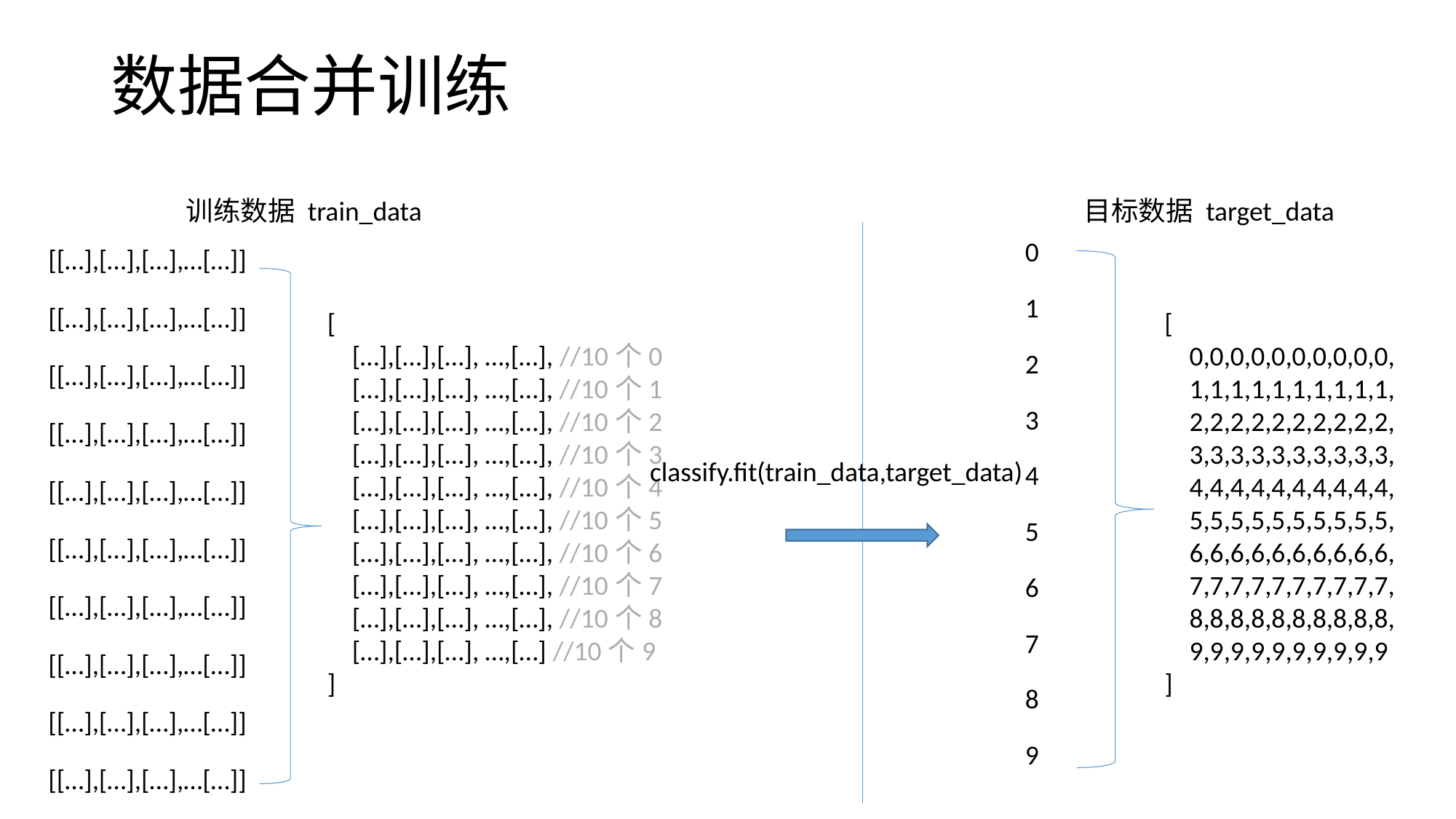

# 数据合并训练
训练数据 train_data
目标数据 target_data
0
[[…],[…],[…],…[…]]

1
[[…],[…],[…],…[…]]
[
    […],[…],[…], …,[…], //10个0
    […],[…],[…], …,[…], //10个1
    […],[…],[…], …,[…], //10个2
    […],[…],[…], …,[…], //10个3
    […],[…],[…], …,[…], //10个4
    […],[…],[…], …,[…], //10个5
    […],[…],[…], …,[…], //10个6
    […],[…],[…], …,[…], //10个7
    […],[…],[…], …,[…], //10个8
    […],[…],[…], …,[…] //10个9
]
[
    0,0,0,0,0,0,0,0,0,0,
    1,1,1,1,1,1,1,1,1,1,
    2,2,2,2,2,2,2,2,2,2,
    3,3,3,3,3,3,3,3,3,3,
    4,4,4,4,4,4,4,4,4,4,
    5,5,5,5,5,5,5,5,5,5,
    6,6,6,6,6,6,6,6,6,6,
    7,7,7,7,7,7,7,7,7,7,
    8,8,8,8,8,8,8,8,8,8,
    9,9,9,9,9,9,9,9,9,9
]
2
[[…],[…],[…],…[…]]
3
[[…],[…],[…],…[…]]
classify.fit(train_data,target_data)
4
[[…],[…],[…],…[…]]
5

[[…],[…],[…],…[…]]
6
[[…],[…],[…],…[…]]
7
[[…],[…],[…],…[…]]
8
[[…],[…],[…],…[…]]
9
[[…],[…],[…],…[…]]